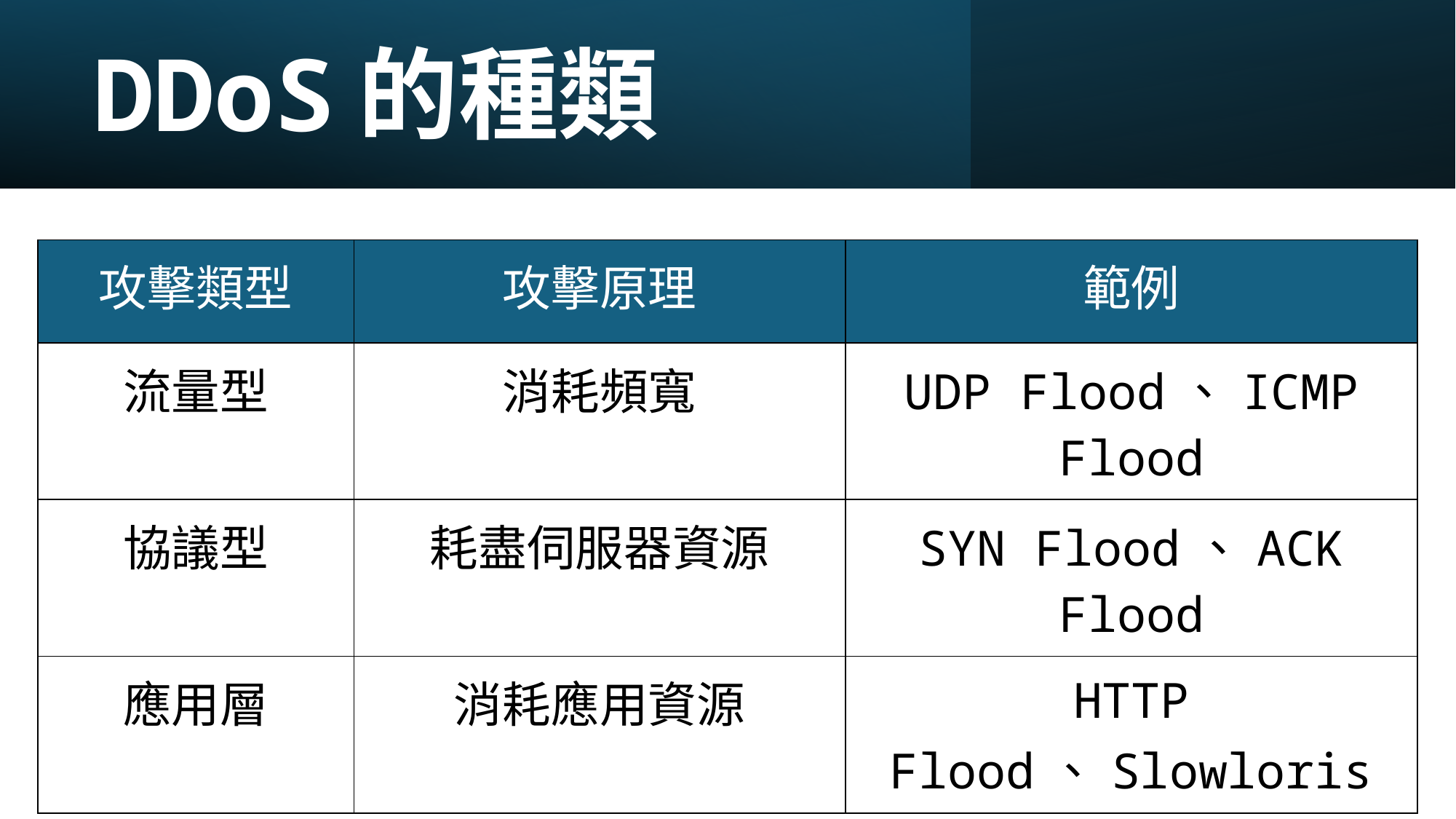

# DDoS的種類
| 攻擊類型 | 攻擊原理 | 範例 |
| --- | --- | --- |
| 流量型 | 消耗頻寬 | UDP Flood、ICMP Flood |
| 協議型 | 耗盡伺服器資源 | SYN Flood、ACK Flood |
| 應用層 | 消耗應用資源 | HTTP Flood、Slowloris |